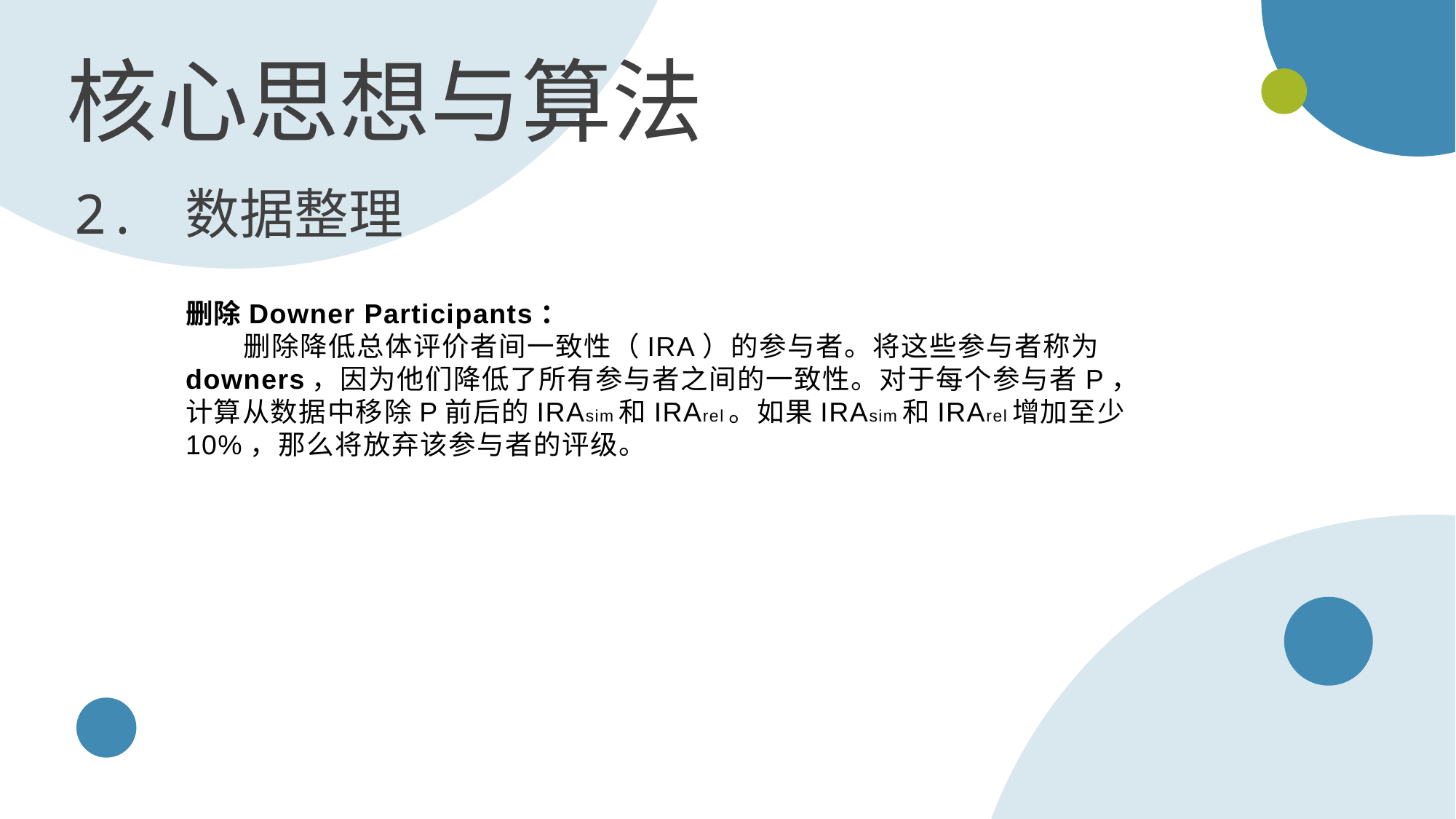

核心思想与算法

2. 数据整理
删除Downer Participants：
       删除降低总体评价者间一致性（IRA）的参与者。将这些参与者称为downers，因为他们降低了所有参与者之间的一致性。对于每个参与者P，计算从数据中移除P前后的IRAsim和IRArel。如果IRAsim和IRArel增加至少10%，那么将放弃该参与者的评级。